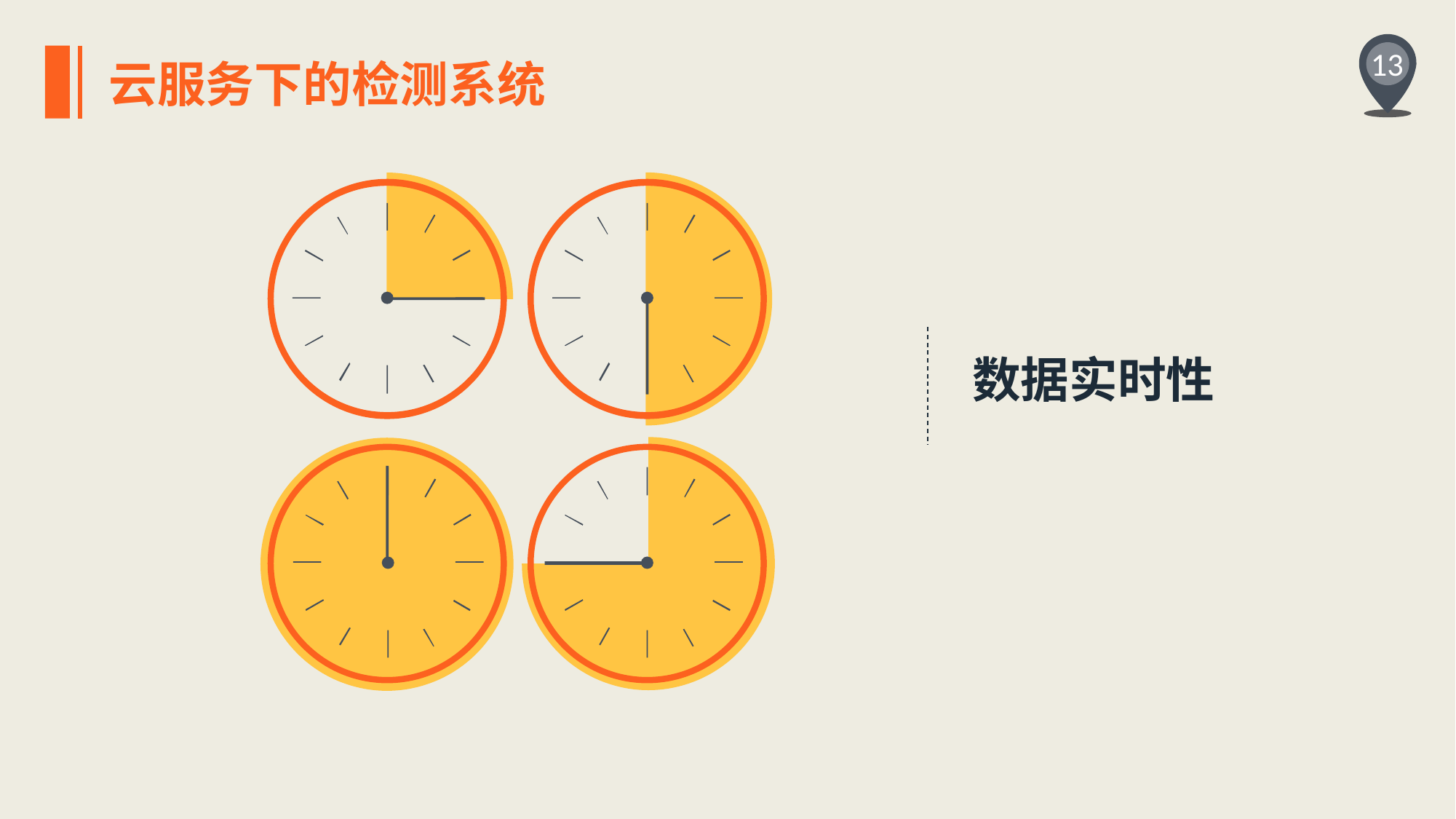

13

云服务下的检测系统

### Chart

| Category | 销售额 |
|---|---|
| 第一季度 | 50.0 |
| 第二季度 | 50.0 |

### Chart

| Category | 销售额 |
|---|---|
| 第一季度 | 25.0 |
| 第二季度 | 75.0 |

数据实时性

### Chart

| Category | 销售额 |
|---|---|
| 第一季度 | 75.0 |
| 第二季度 | 25.0 |

### Chart

| Category | 销售额 |
|---|---|
| 第一季度 | 100.0 |
| 第二季度 | 0.0 |